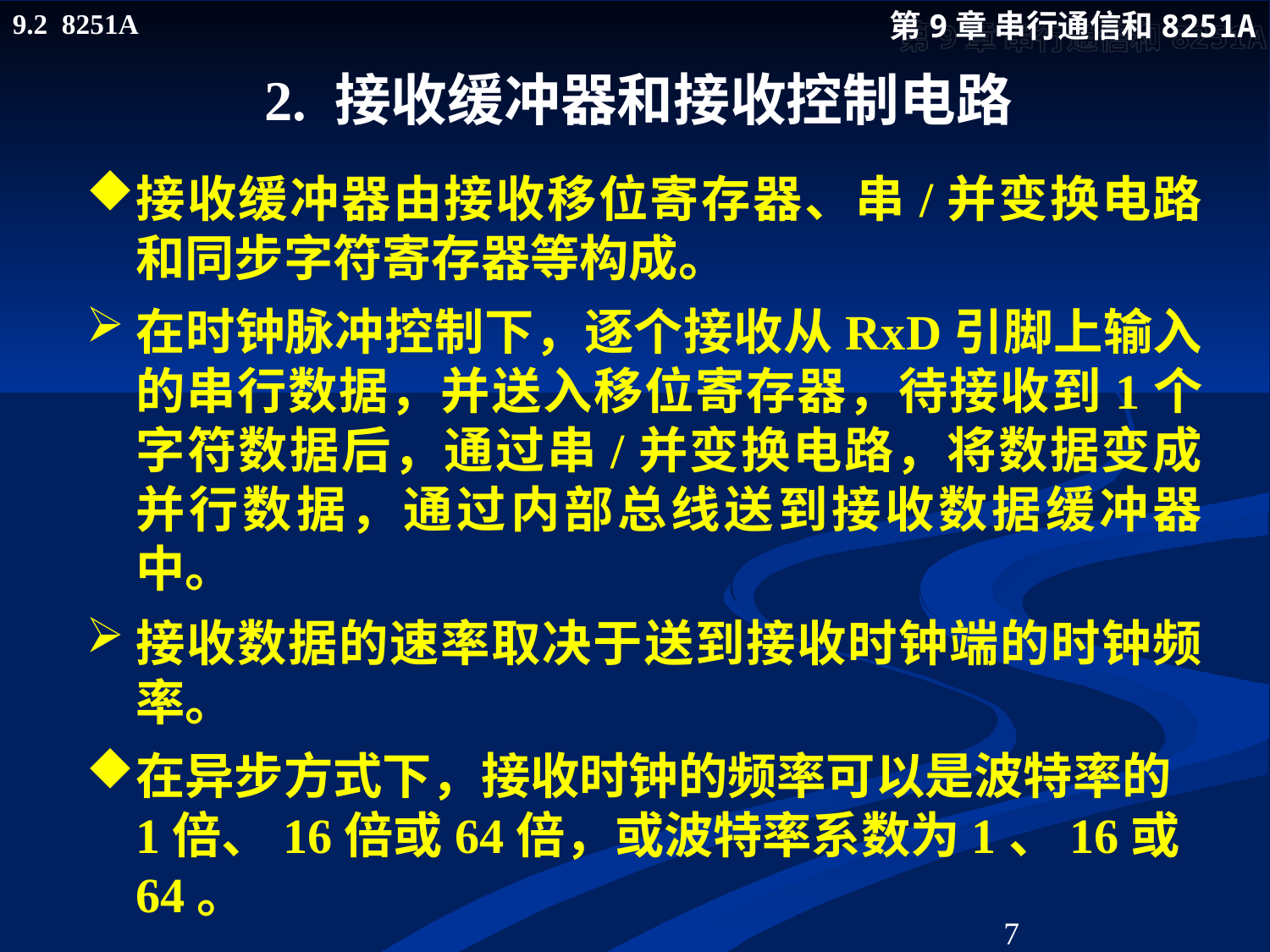

# 2. 接收缓冲器和接收控制电路
接收缓冲器由接收移位寄存器、串/并变换电路和同步字符寄存器等构成。
在时钟脉冲控制下，逐个接收从RxD引脚上输入的串行数据，并送入移位寄存器，待接收到1个字符数据后，通过串/并变换电路，将数据变成并行数据，通过内部总线送到接收数据缓冲器中。
接收数据的速率取决于送到接收时钟端的时钟频率。
在异步方式下，接收时钟的频率可以是波特率的1倍、16倍或64倍，或波特率系数为1、16或64。